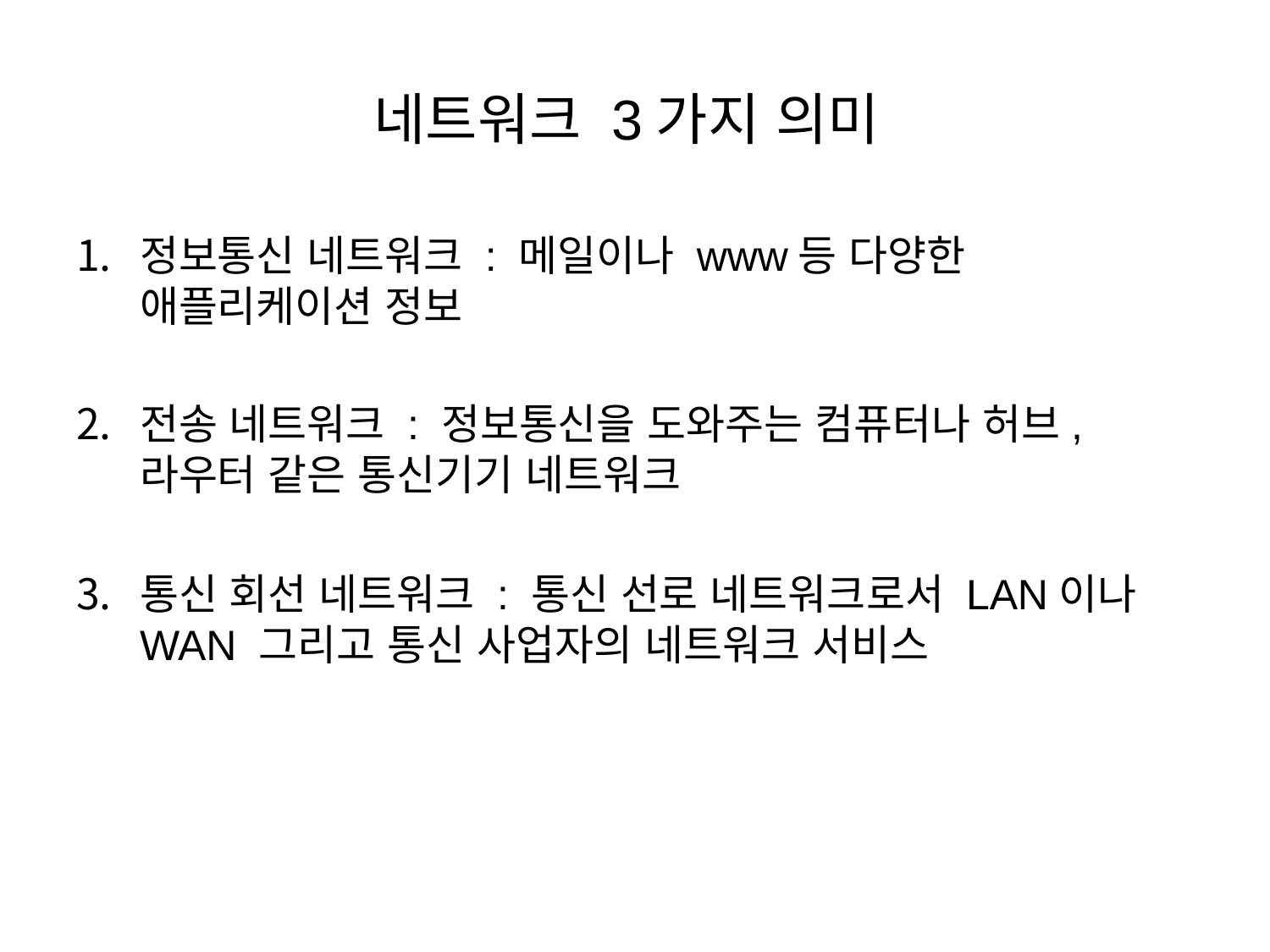

# 네트워크 3가지 의미
정보통신 네트워크 : 메일이나 www등 다양한 애플리케이션 정보

전송 네트워크 : 정보통신을 도와주는 컴퓨터나 허브, 라우터 같은 통신기기 네트워크

통신 회선 네트워크 : 통신 선로 네트워크로서 LAN이나 WAN 그리고 통신 사업자의 네트워크 서비스